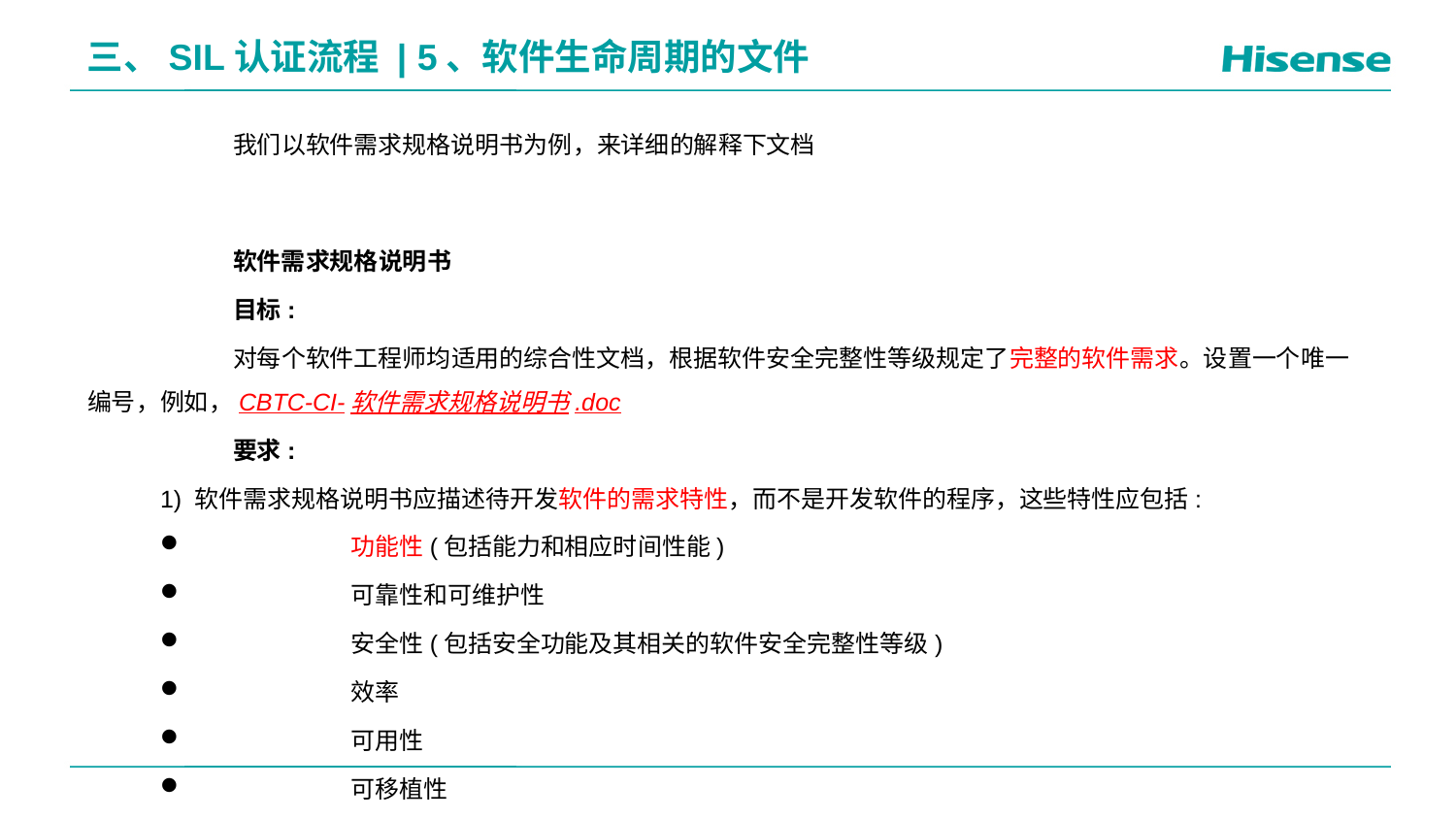

三、SIL认证流程 | 5、软件生命周期的文件
	我们以软件需求规格说明书为例，来详细的解释下文档
	软件需求规格说明书
	目标:
	对每个软件工程师均适用的综合性文档，根据软件安全完整性等级规定了完整的软件需求。设置一个唯一编号，例如，CBTC-CI-软件需求规格说明书.doc
	要求:
1) 软件需求规格说明书应描述待开发软件的需求特性，而不是开发软件的程序，这些特性应包括:
	功能性(包括能力和相应时间性能)
	可靠性和可维护性
	安全性(包括安全功能及其相关的软件安全完整性等级)
	效率
	可用性
	可移植性